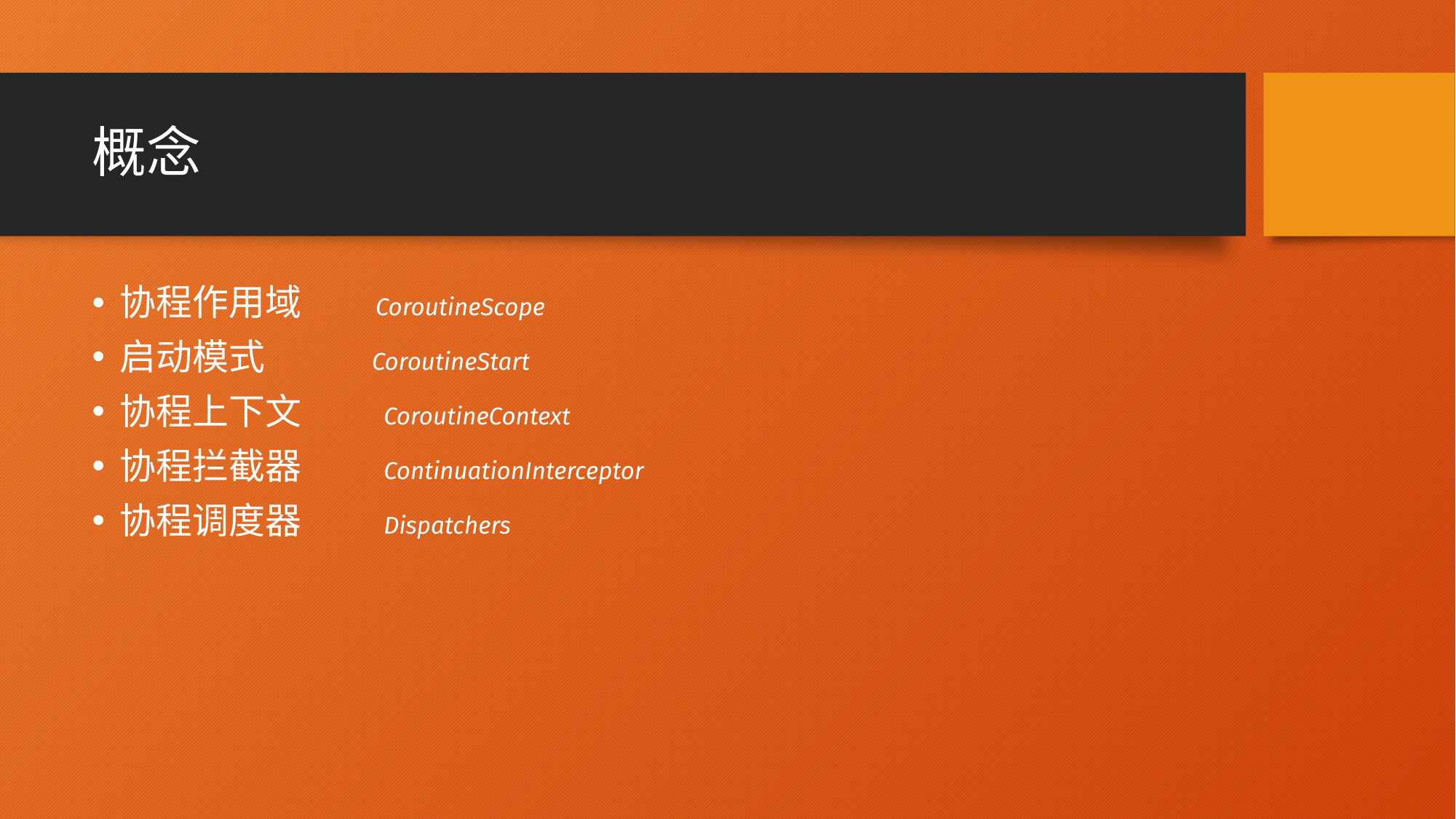

# 概念
协程作用域        CoroutineScope
启动模式            CoroutineStart
协程上下文         CoroutineContext
协程拦截器         ContinuationInterceptor
协程调度器         Dispatchers